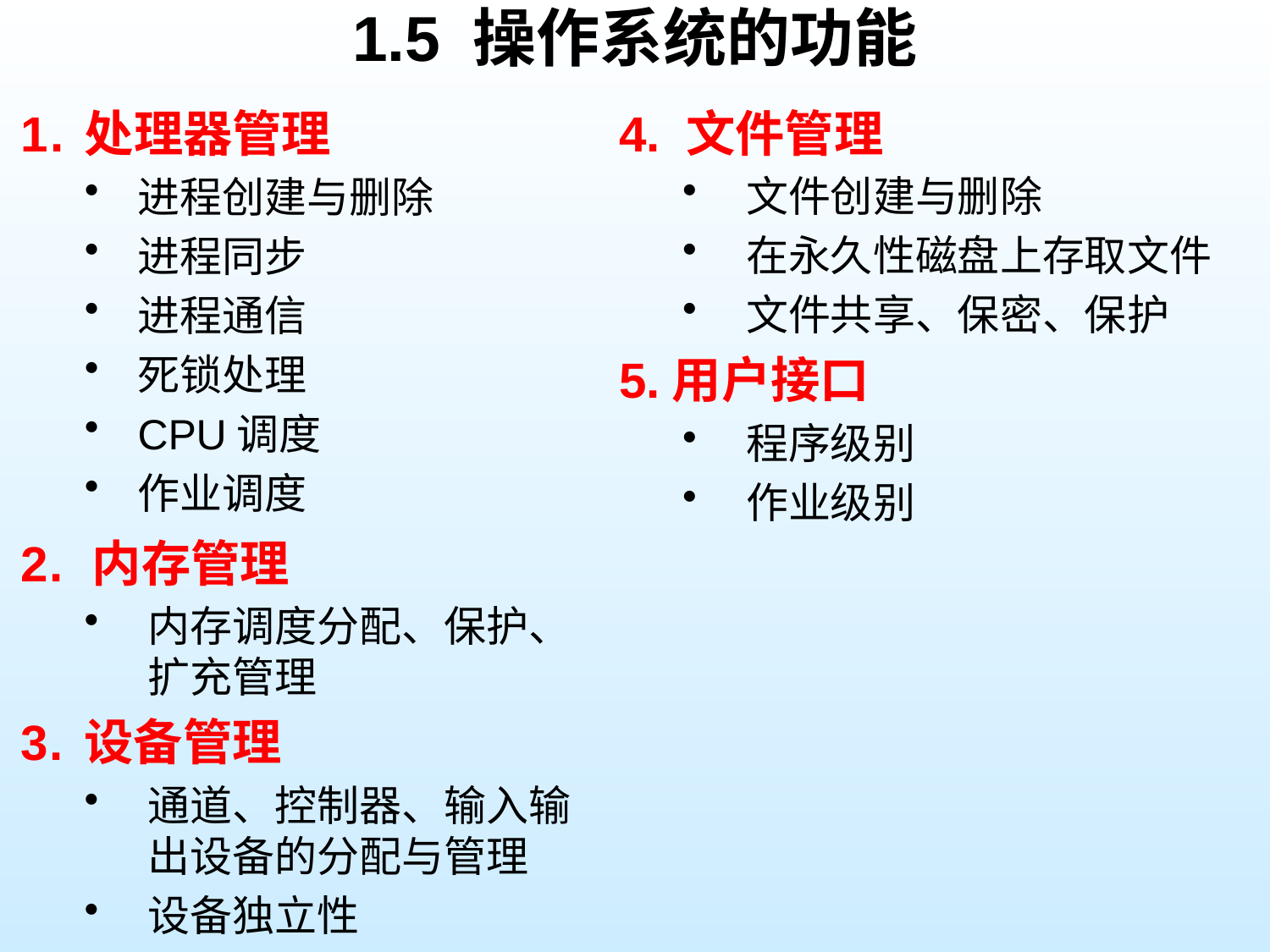

# 1.5 操作系统的功能
处理器管理
进程创建与删除
进程同步
进程通信
死锁处理
CPU调度
作业调度
4. 文件管理
文件创建与删除
在永久性磁盘上存取文件
文件共享、保密、保护
5.用户接口
程序级别
作业级别
内存管理
内存调度分配、保护、扩充管理
设备管理
通道、控制器、输入输出设备的分配与管理
设备独立性